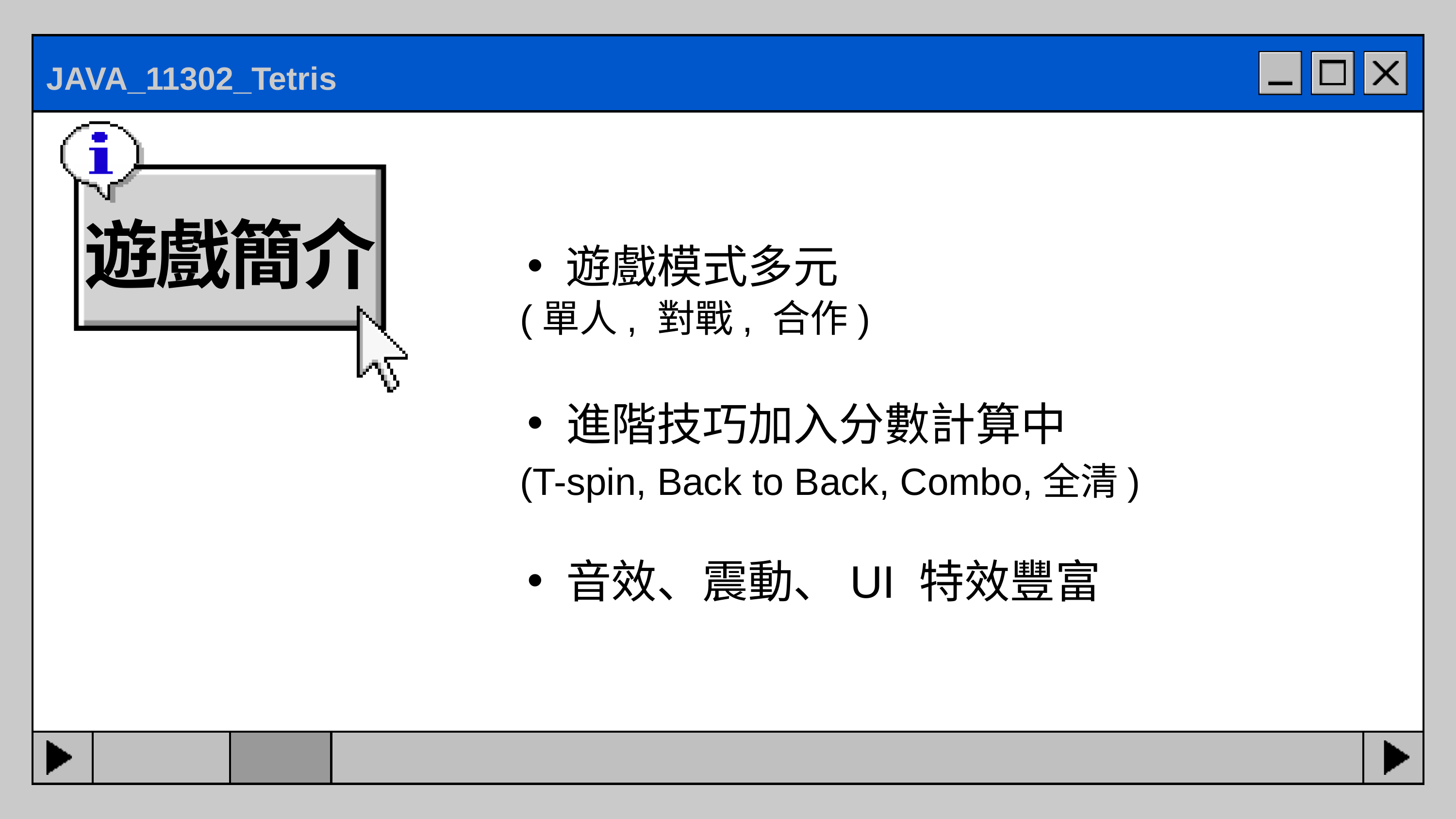

JAVA_11302_Tetris

遊戲模式多元
   (單人, 對戰, 合作)
遊戲簡介

進階技巧加入分數計算中
   (T-spin, Back to Back, Combo,全清)
音效、震動、UI 特效豐富